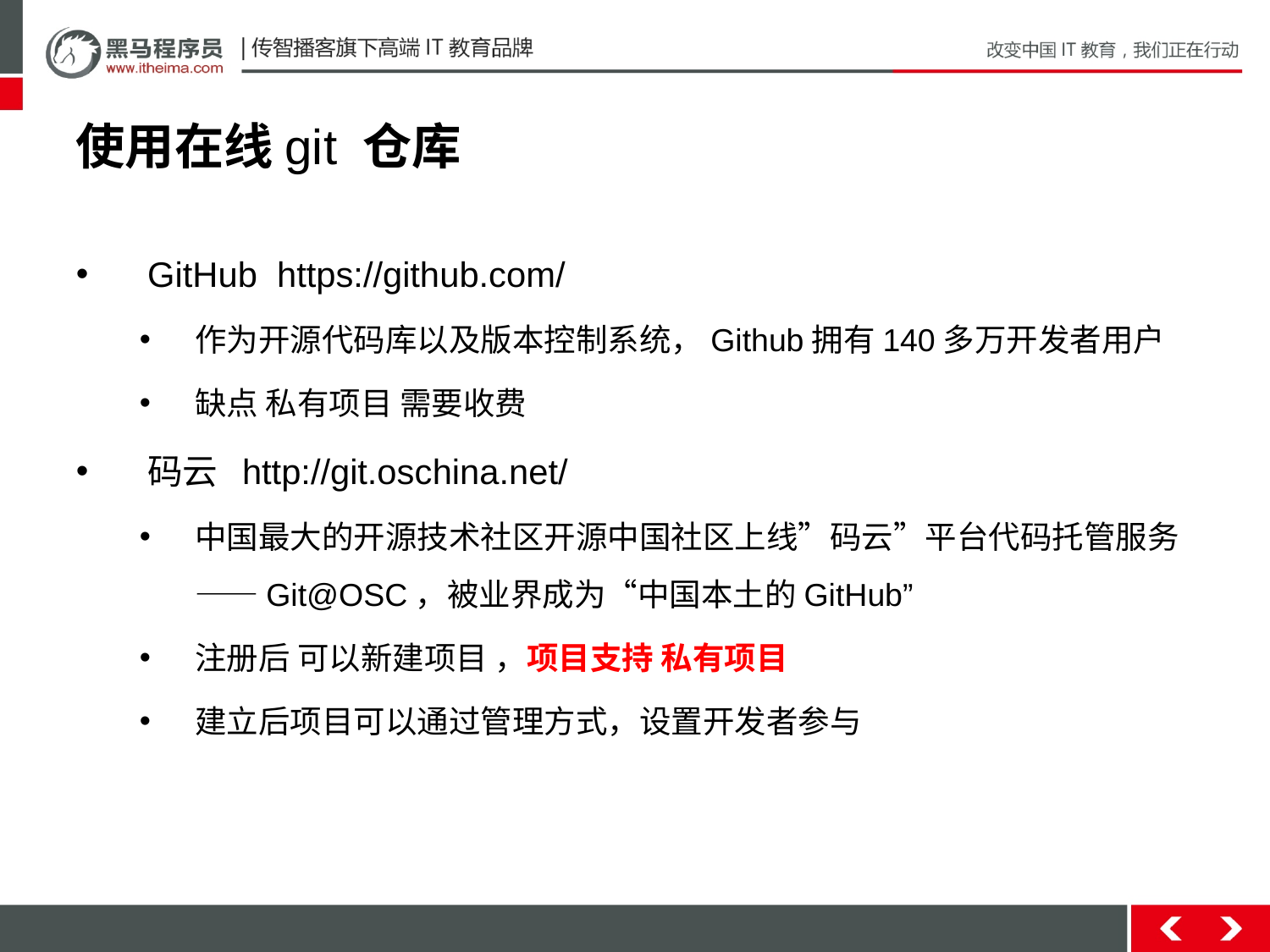

# 使用在线git 仓库
GitHub  https://github.com/
作为开源代码库以及版本控制系统，Github拥有140多万开发者用户
缺点 私有项目 需要收费
码云  http://git.oschina.net/
中国最大的开源技术社区开源中国社区上线”码云”平台代码托管服务——Git@OSC，被业界成为“中国本土的GitHub”
注册后 可以新建项目 ，项目支持 私有项目
建立后项目可以通过管理方式，设置开发者参与